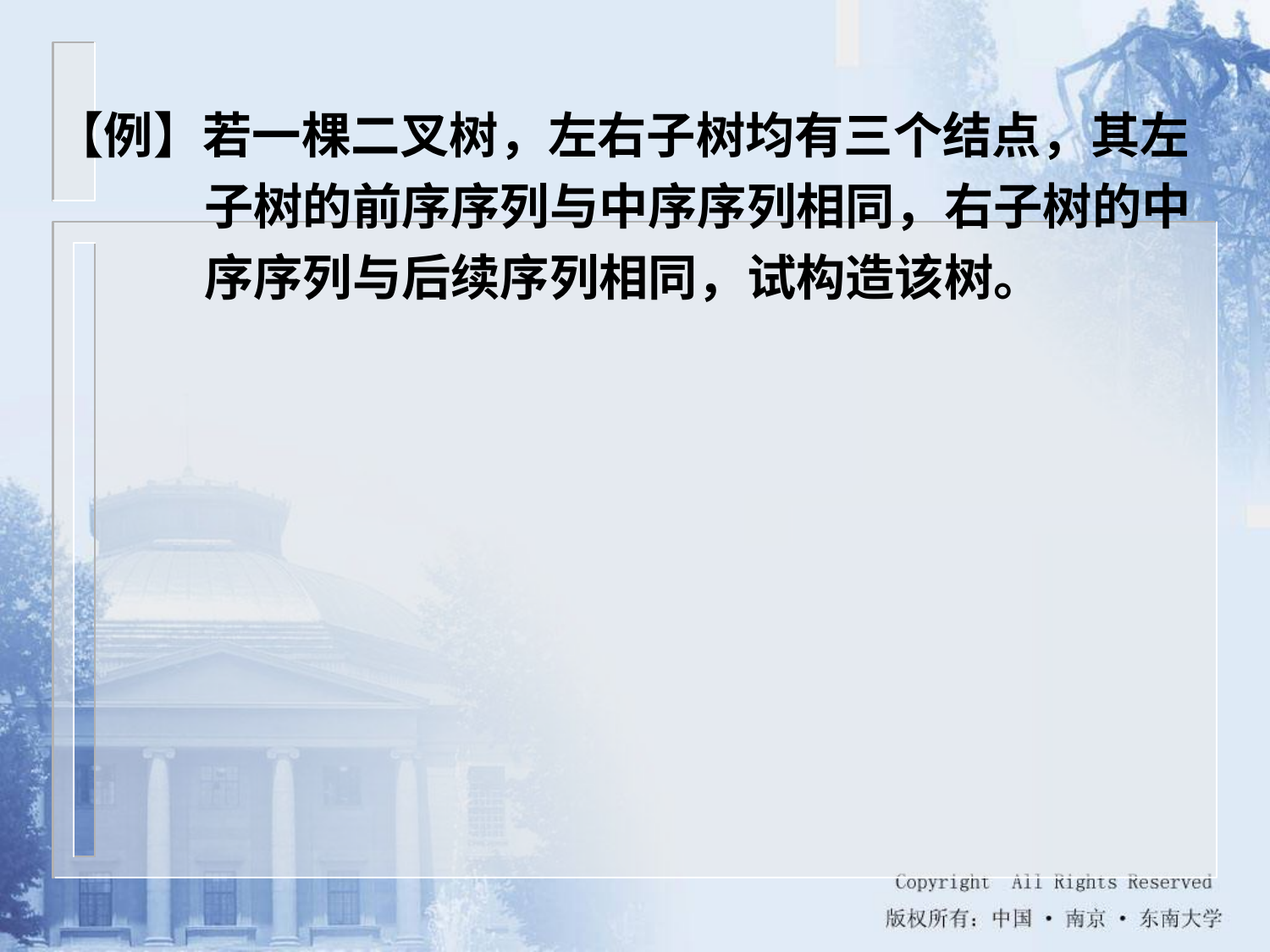

【例】若一棵二叉树，左右子树均有三个结点，其左子树的前序序列与中序序列相同，右子树的中序序列与后续序列相同，试构造该树。